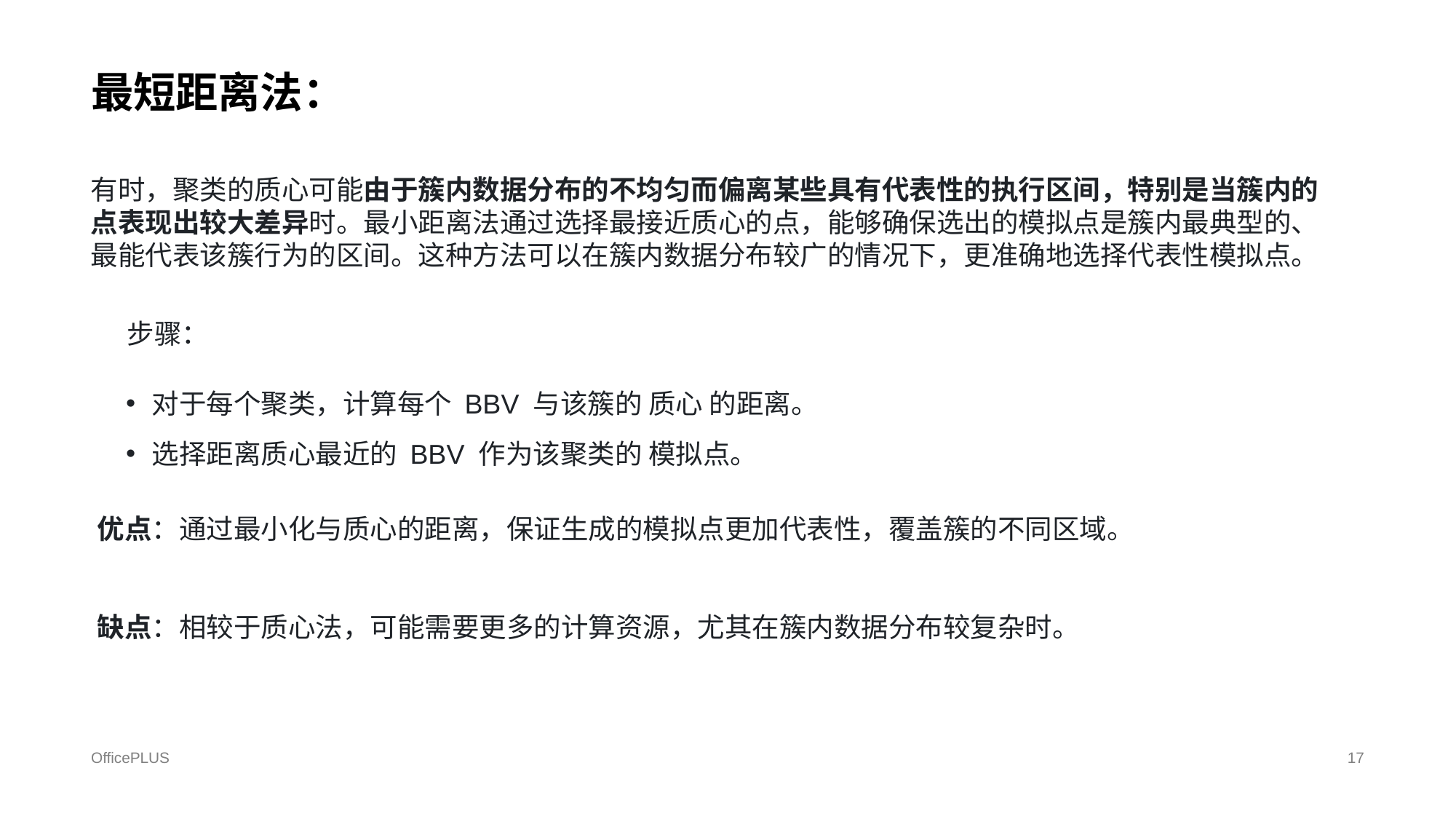

# 最短距离法：
有时，聚类的质心可能由于簇内数据分布的不均匀而偏离某些具有代表性的执行区间，特别是当簇内的点表现出较大差异时。最小距离法通过选择最接近质心的点，能够确保选出的模拟点是簇内最典型的、最能代表该簇行为的区间。这种方法可以在簇内数据分布较广的情况下，更准确地选择代表性模拟点。
步骤：
对于每个聚类，计算每个 BBV 与该簇的 质心 的距离。
选择距离质心最近的 BBV 作为该聚类的 模拟点。
优点：通过最小化与质心的距离，保证生成的模拟点更加代表性，覆盖簇的不同区域。
缺点：相较于质心法，可能需要更多的计算资源，尤其在簇内数据分布较复杂时。
OfficePLUS
17